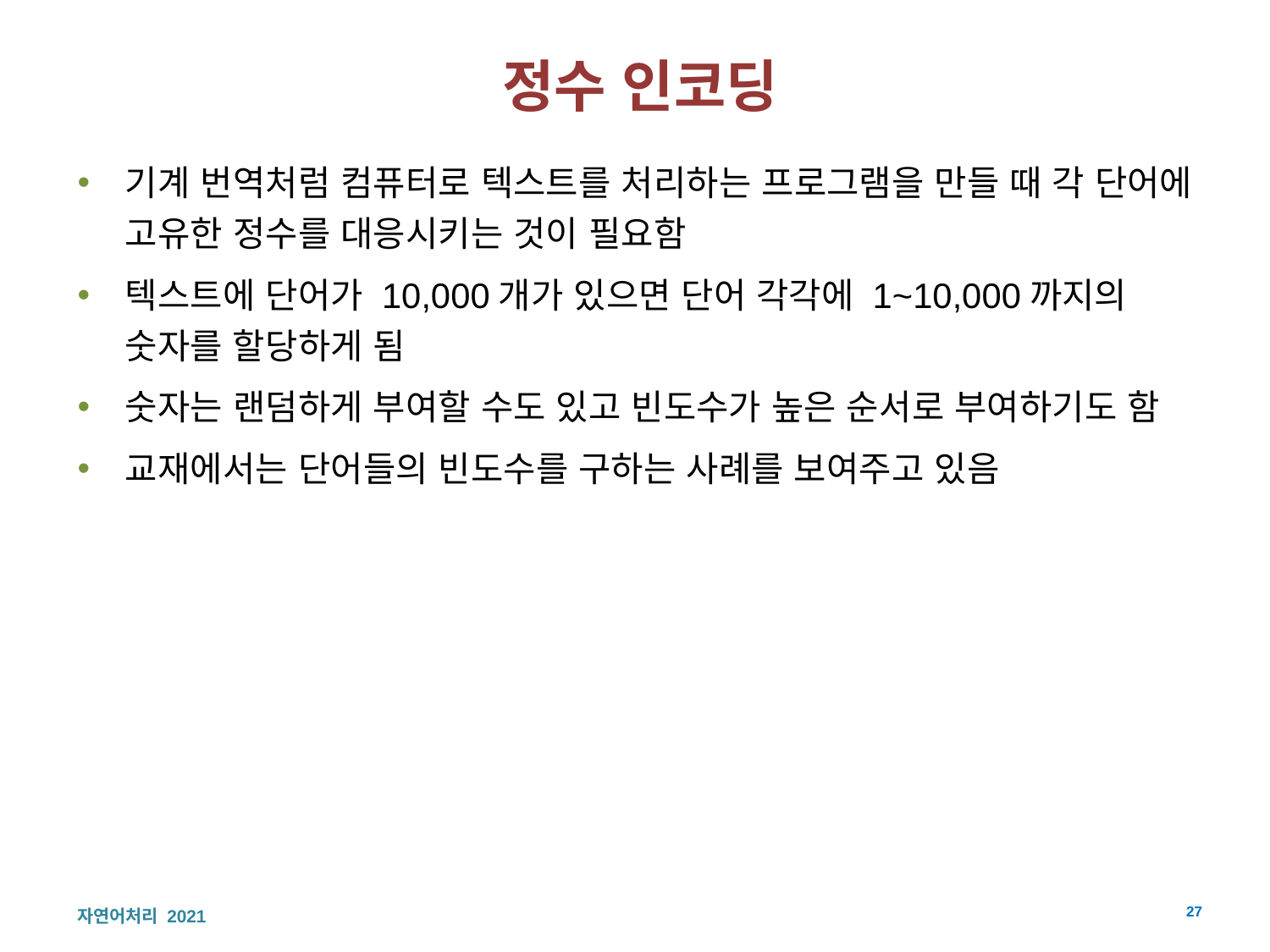

# 정수 인코딩
기계 번역처럼 컴퓨터로 텍스트를 처리하는 프로그램을 만들 때 각 단어에 고유한 정수를 대응시키는 것이 필요함
텍스트에 단어가 10,000개가 있으면 단어 각각에 1~10,000까지의 숫자를 할당하게 됨
숫자는 랜덤하게 부여할 수도 있고 빈도수가 높은 순서로 부여하기도 함
교재에서는 단어들의 빈도수를 구하는 사례를 보여주고 있음